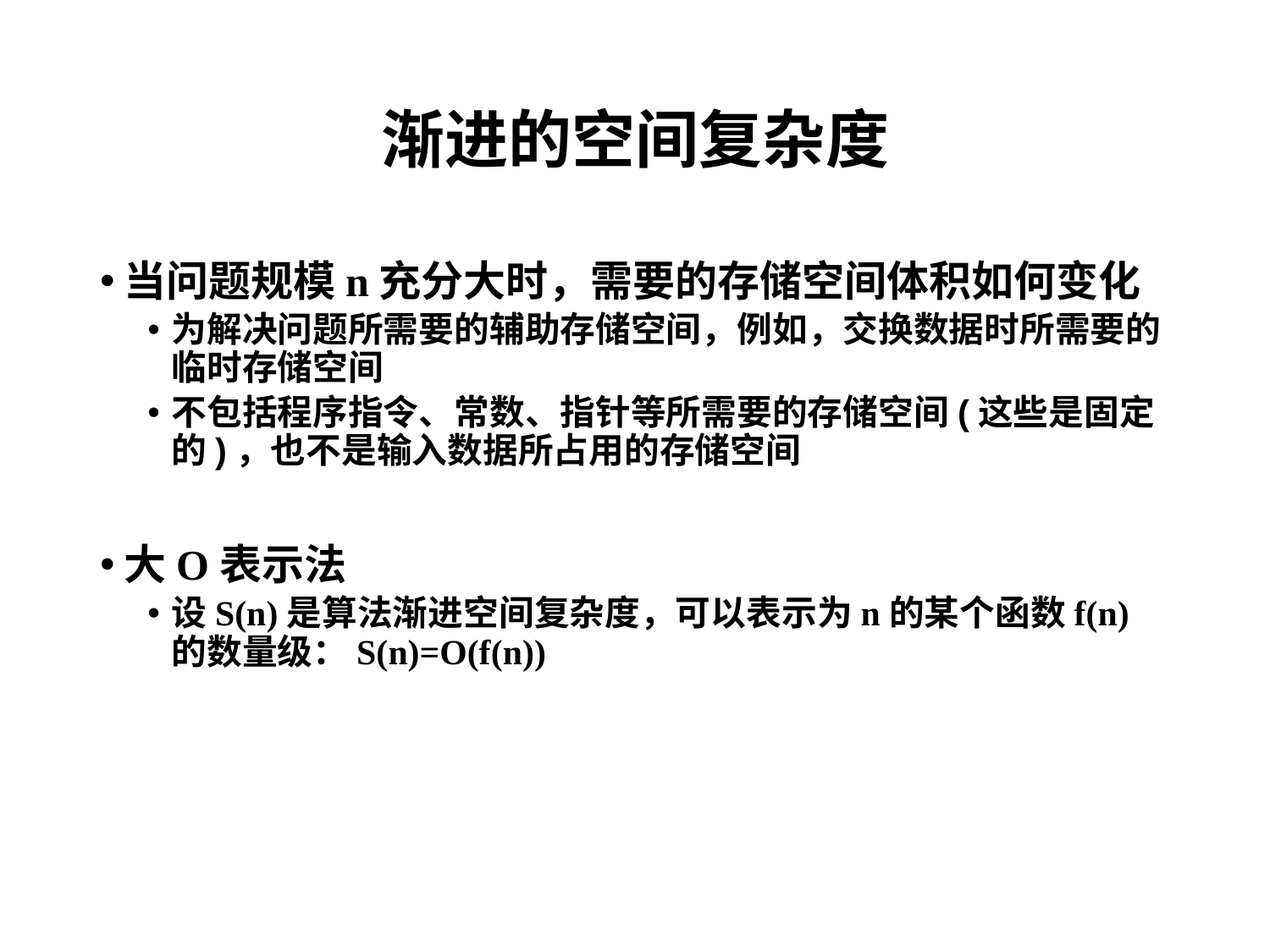

# 渐进的空间复杂度
当问题规模n充分大时，需要的存储空间体积如何变化
为解决问题所需要的辅助存储空间，例如，交换数据时所需要的临时存储空间
不包括程序指令、常数、指针等所需要的存储空间(这些是固定的)，也不是输入数据所占用的存储空间

大O表示法
设S(n)是算法渐进空间复杂度，可以表示为n的某个函数f(n)的数量级：S(n)=O(f(n))